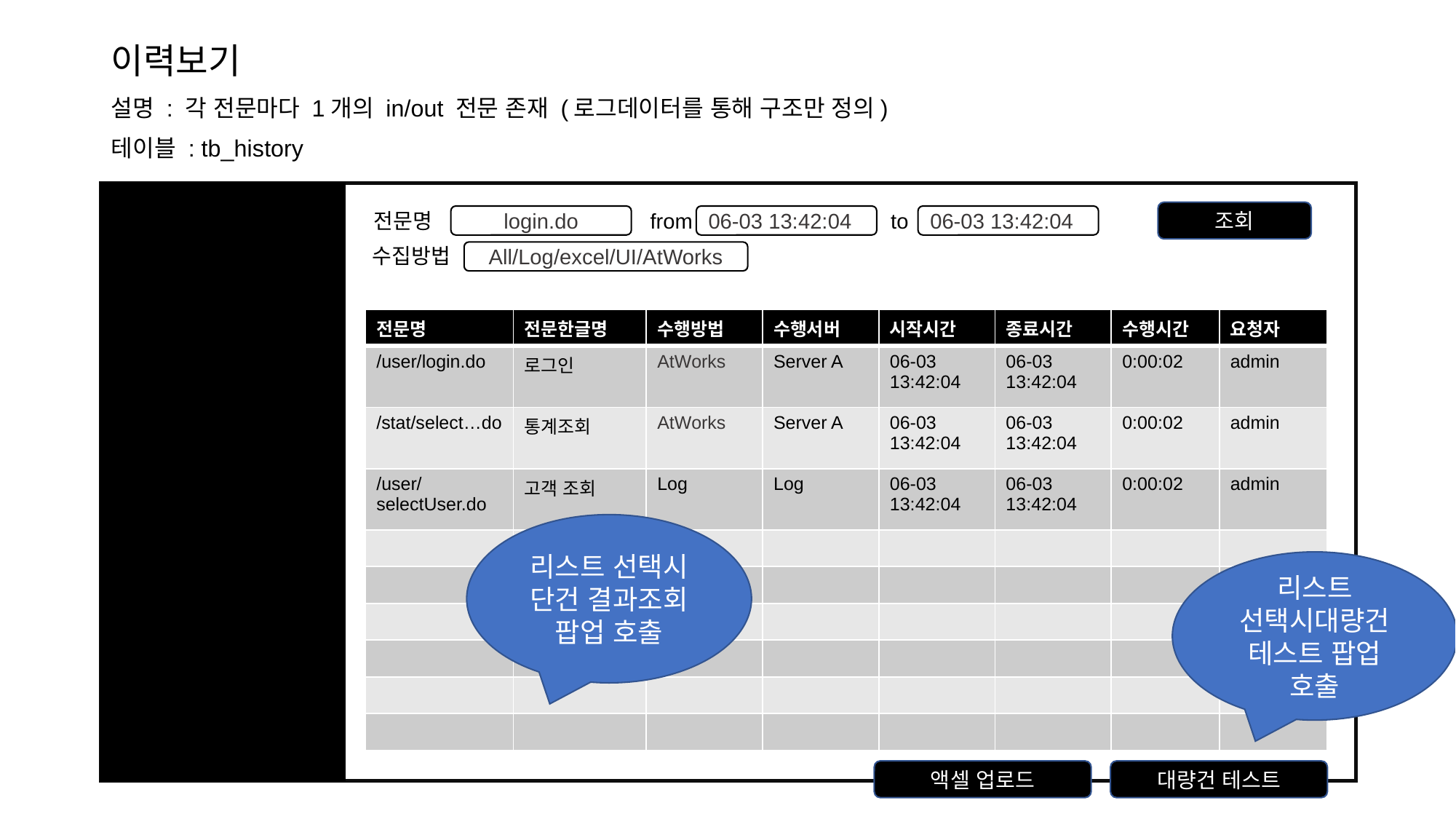

이력보기
설명 : 각 전문마다 1개의 in/out 전문 존재 (로그데이터를 통해 구조만 정의)
테이블 : tb_history

from
to
조회
전문명
06-03 13:42:04
06-03 13:42:04
login.do
수집방법
All/Log/excel/UI/AtWorks
| 전문명 | 전문한글명 | 수행방법 | 수행서버 | 시작시간 | 종료시간 | 수행시간 | 요청자 |
| --- | --- | --- | --- | --- | --- | --- | --- |
| /user/login.do | 로그인 | AtWorks | Server A | 06-03 13:42:04 | 06-03 13:42:04 | 0:00:02 | admin |
| /stat/select…do | 통계조회 | AtWorks | Server A | 06-03 13:42:04 | 06-03 13:42:04 | 0:00:02 | admin |
| /user/selectUser.do | 고객 조회 | Log | Log | 06-03 13:42:04 | 06-03 13:42:04 | 0:00:02 | admin |
|  |  |  |  |  |  |  |  |
|  |  |  |  |  |  |  |  |
|  |  |  |  |  |  |  |  |
|  |  |  |  |  |  |  |  |
|  |  |  |  |  |  |  |  |
|  |  |  |  |  |  |  |  |
리스트 선택시 단건 결과조회 팝업 호출
리스트 선택시대량건 테스트 팝업 호출
액셀 업로드
대량건 테스트